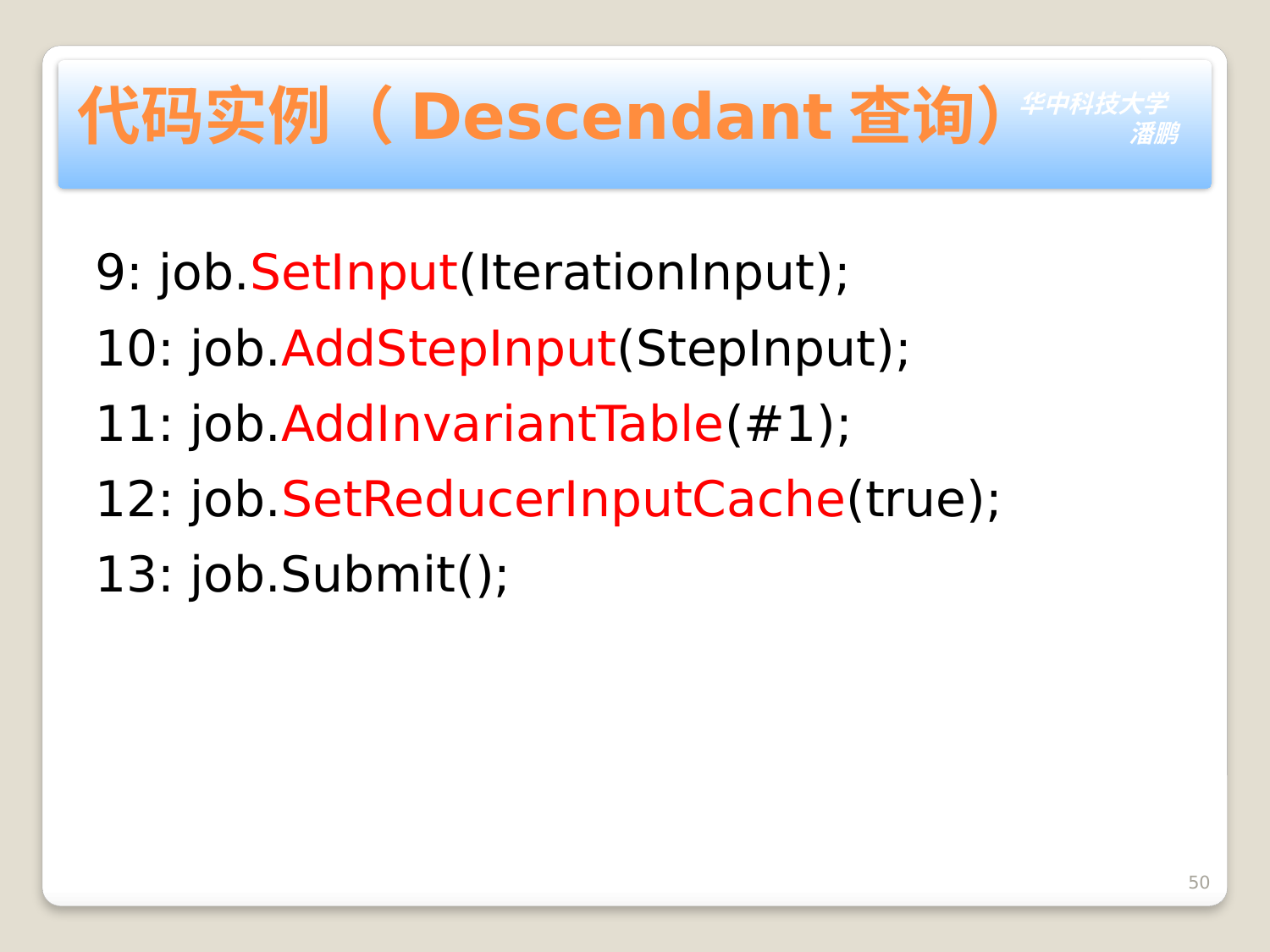

# 代码实例（Descendant查询）
9: job.SetInput(IterationInput);
10: job.AddStepInput(StepInput);
11: job.AddInvariantTable(#1);
12: job.SetReducerInputCache(true);
13: job.Submit();
50